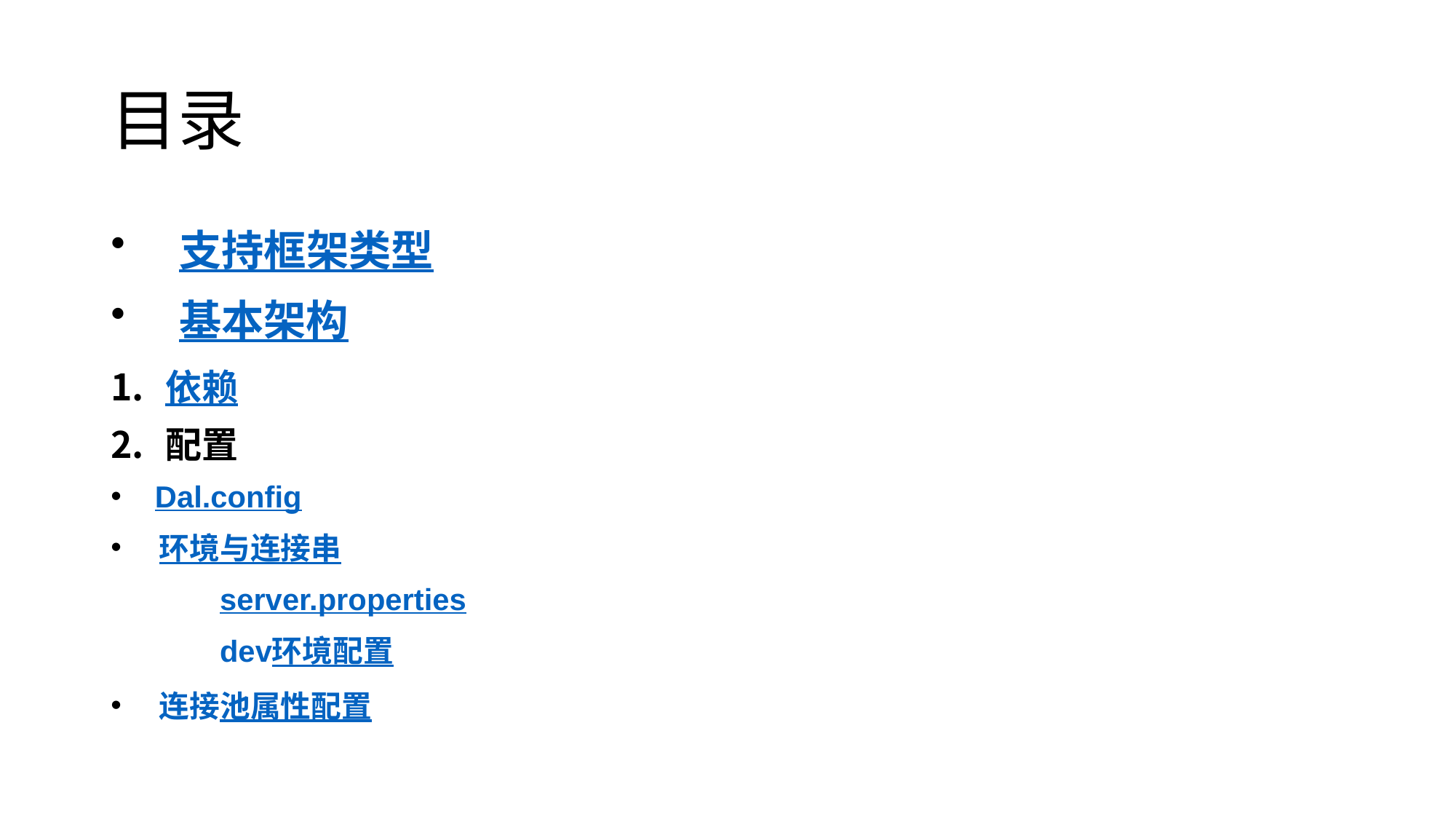

# 目录
支持框架类型
基本架构
依赖
配置
  Dal.config
  环境与连接串
             server.properties
             dev环境配置
  连接池属性配置